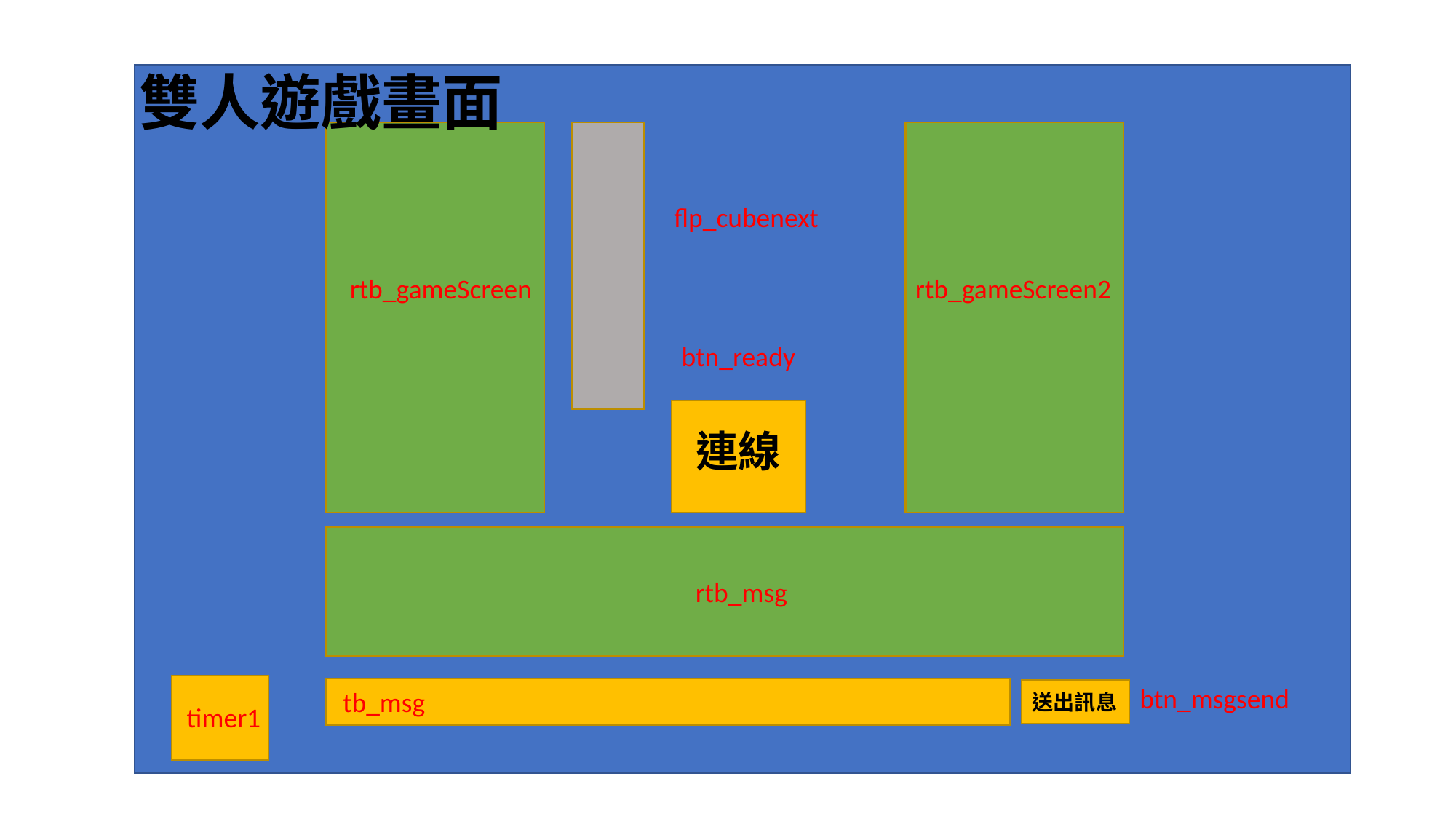

雙人遊戲畫面

flp_cubenext
rtb_gameScreen
rtb_gameScreen2
btn_ready

連線

rtb_msg

btn_msgsend

tb_msg

送出訊息
timer1